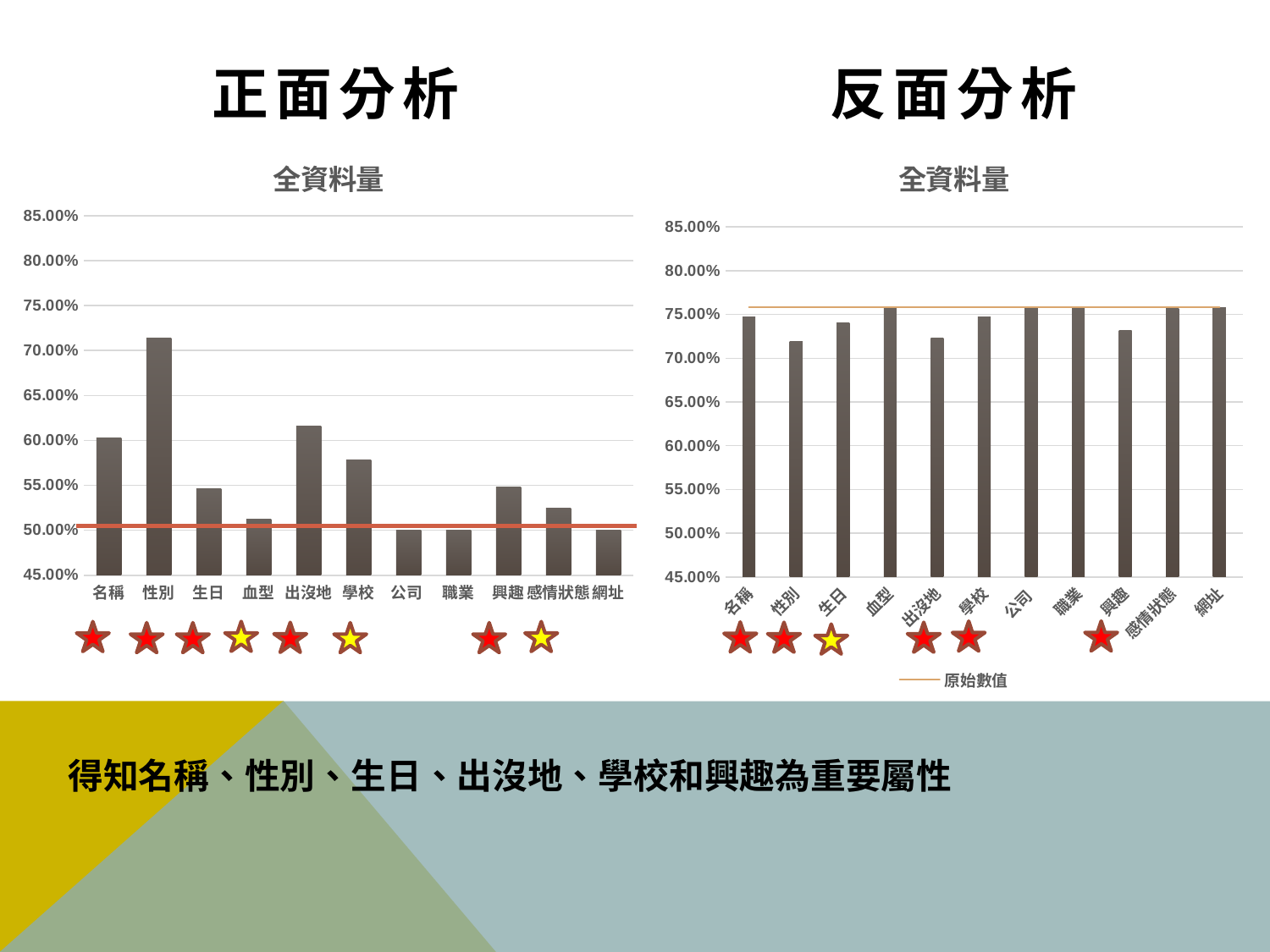

正面分析
反面分析

### Chart:

| Category | 全資料量 |
|---|---|
| 名稱 | 0.602632 |
| 性別 | 0.7136842 |
| 生日 | 0.5463156 |
| 血型 | 0.5121053999999999 |
| 出沒地 | 0.6157892 |
| 學校 | 0.578421 |
| 公司  | 0.5 |
| 職業 | 0.5 |
| 興趣 | 0.5478948 |
| 感情狀態 | 0.5242104 |
| 網址 | 0.5 |

### Chart: 全資料量

| Category | 全資料量 | 原始數值 |
|---|---|---|
| 名稱 | 0.7473685999999999 | 0.7579 |
| 性別 | 0.7194736 | 0.7579 |
| 生日 | 0.7405263999999999 | 0.7579 |
| 血型 | 0.7584212000000001 | 0.7579 |
| 出沒地 | 0.7231578000000001 | 0.7579 |
| 學校 | 0.7468422 | 0.7579 |
| 公司  | 0.7578948000000001 | 0.7579 |
| 職業 | 0.7578948000000001 | 0.7579 |
| 興趣 | 0.7321052 | 0.7579 |
| 感情狀態 | 0.7573684 | 0.7579 |
| 網址 | 0.7578948000000001 | 0.7579 |

# 得知名稱、性別、生日、出沒地、學校和興趣為重要屬性